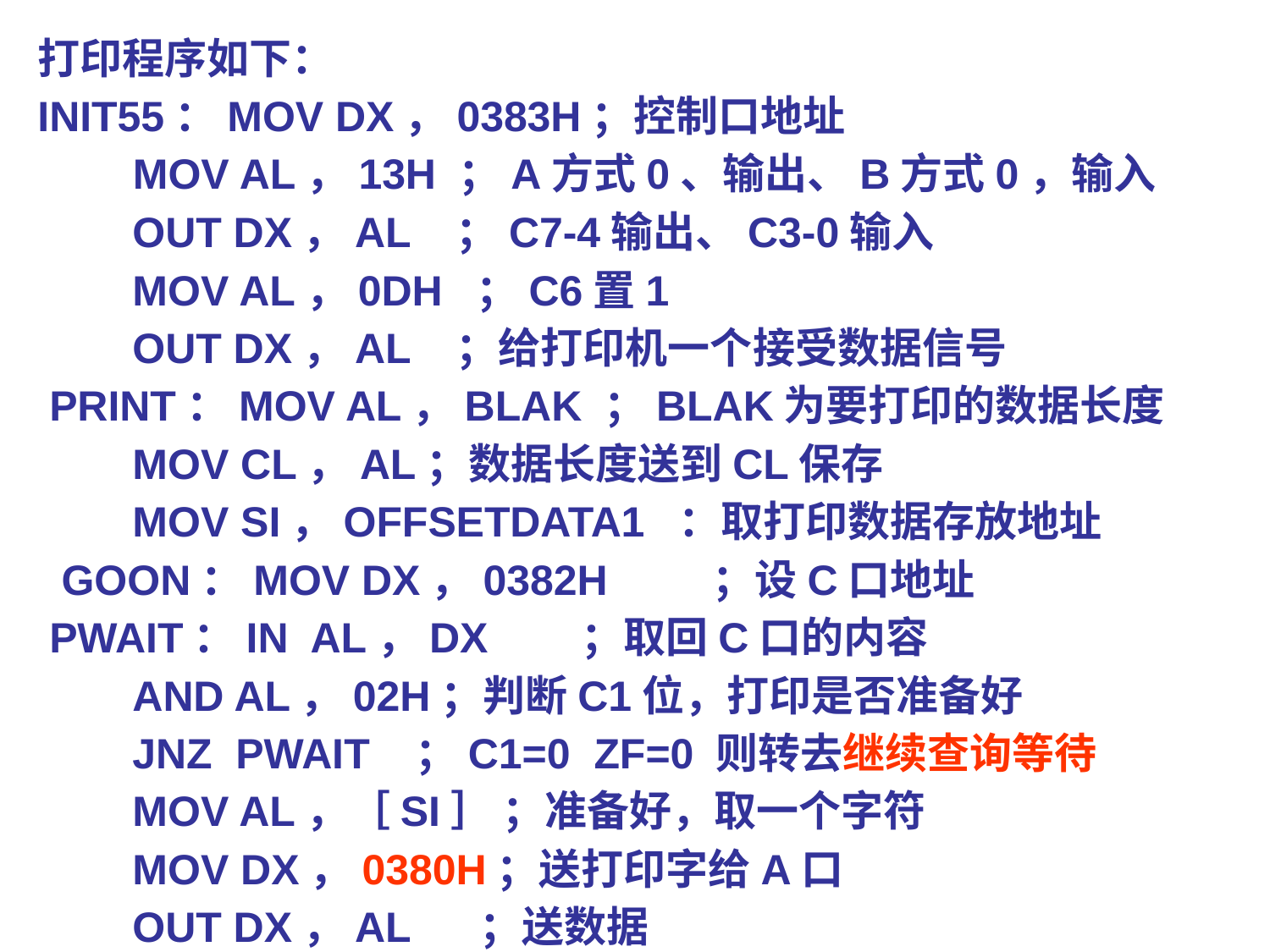

打印程序如下：
INIT55：MOV DX，0383H；控制口地址
        MOV AL，13H ；A方式0、输出、B方式0，输入
        OUT DX，AL   ；C7-4输出、C3-0输入
        MOV AL，0DH  ；C6置1
        OUT DX，AL   ；给打印机一个接受数据信号
 PRINT：MOV AL，BLAK ；BLAK为要打印的数据长度
        MOV CL，AL；数据长度送到CL保存
        MOV SI，OFFSETDATA1  ：取打印数据存放地址
  GOON：MOV DX，0382H        ；设C口地址
 PWAIT：IN  AL，DX       ；取回C口的内容
        AND AL，02H；判断C1位，打印是否准备好
        JNZ  PWAIT   ；C1=0  ZF=0 则转去继续查询等待
        MOV AL，［SI］ ；准备好，取一个字符
        MOV DX，0380H；送打印字给A口
        OUT DX，AL     ；送数据